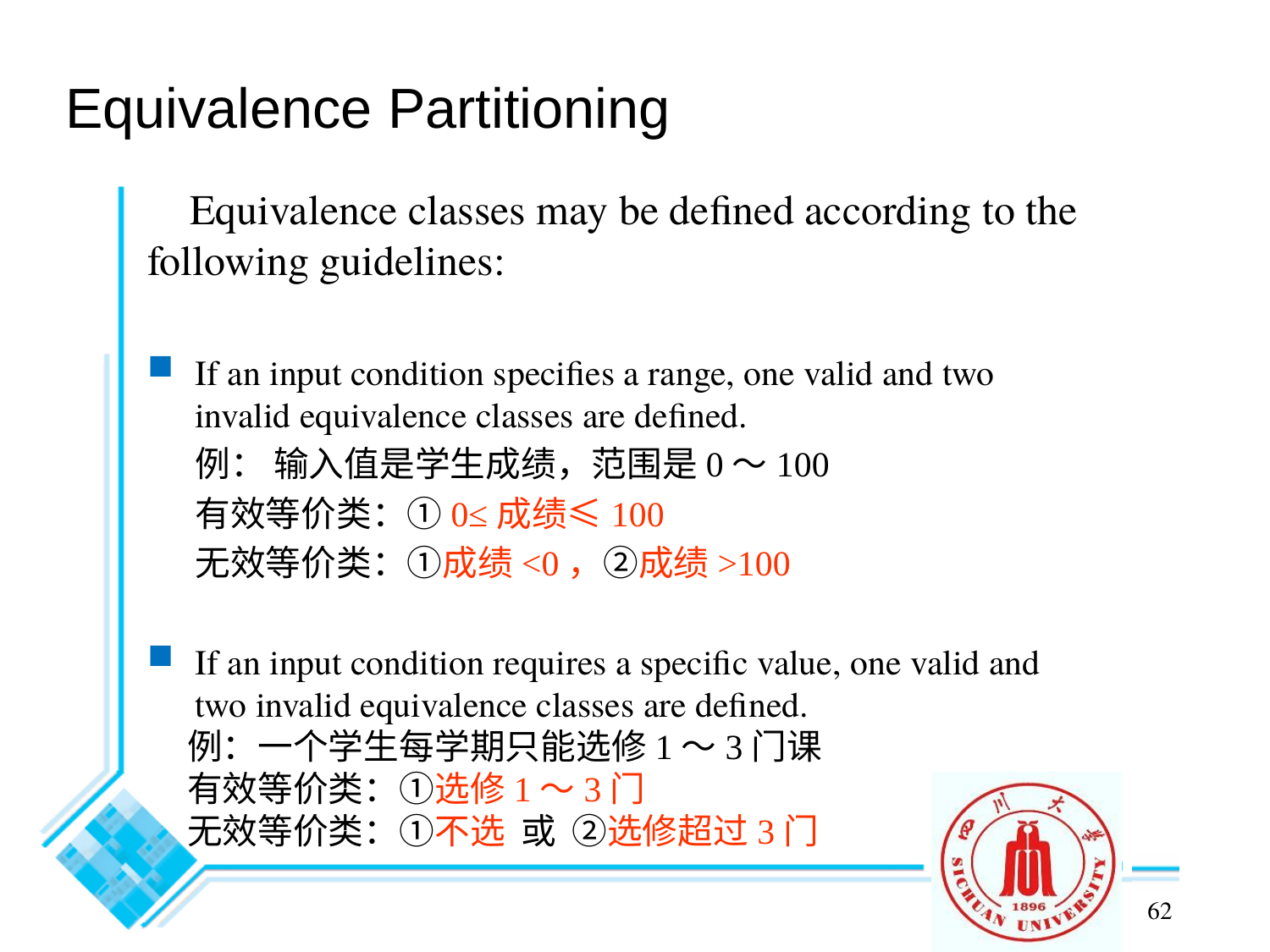

Equivalence Partitioning
    Equivalence classes may be defined according to the following guidelines:

If an input condition specifies a range, one valid and two invalid equivalence classes are defined.
     例： 输入值是学生成绩，范围是0～100
     有效等价类：①0≤成绩≤100
     无效等价类：①成绩<0，②成绩>100

If an input condition requires a specific value, one valid and two invalid equivalence classes are defined.
    例：一个学生每学期只能选修1～3门课
    有效等价类：①选修1～3门
    无效等价类：①不选  或  ②选修超过3门
62